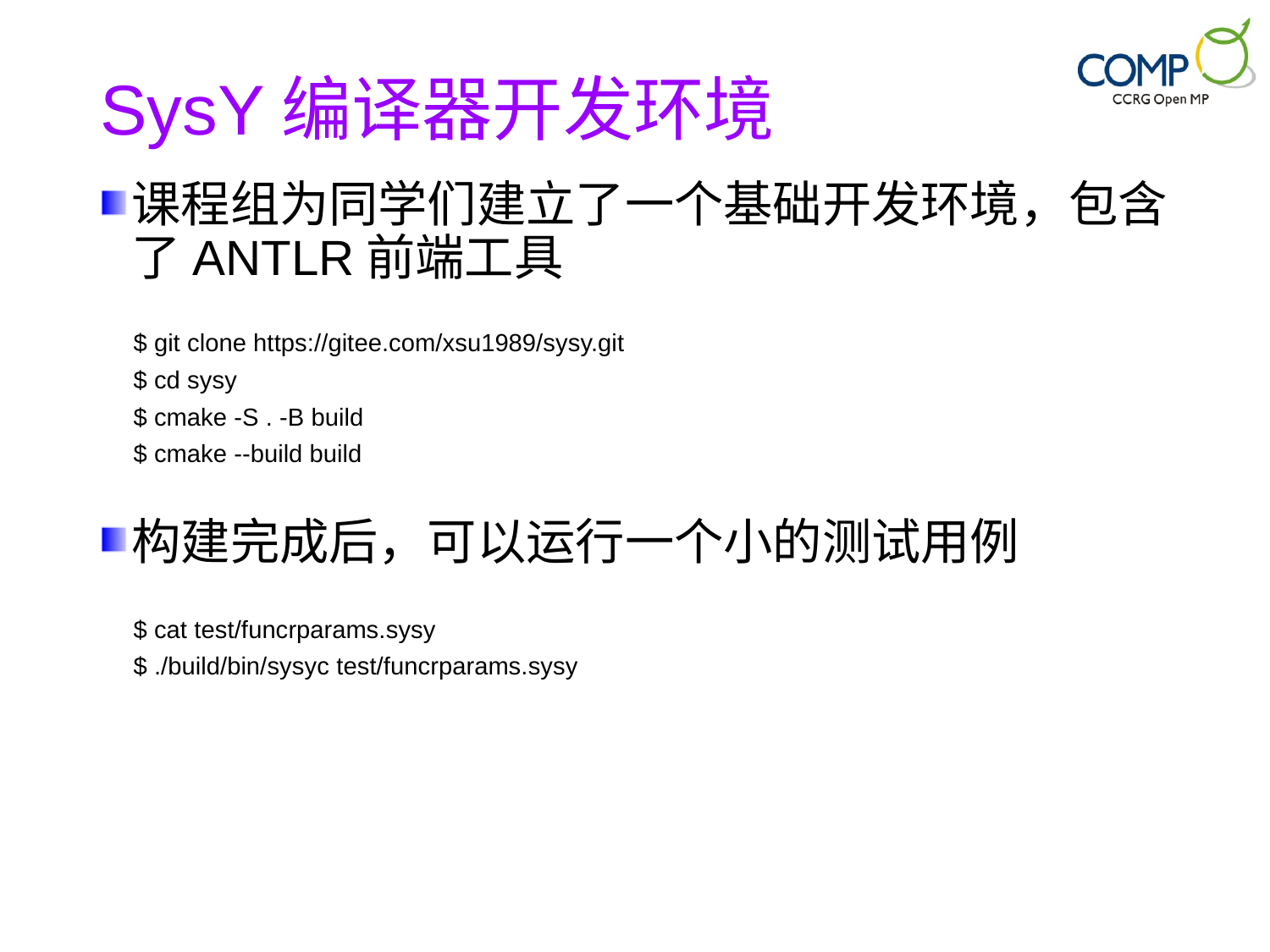

# SysY编译器开发环境
课程组为同学们建立了一个基础开发环境，包含了ANTLR前端工具

构建完成后，可以运行一个小的测试用例

$ git clone https://gitee.com/xsu1989/sysy.git
$ cd sysy
$ cmake -S . -B build
$ cmake --build build
$ cat test/funcrparams.sysy
$ ./build/bin/sysyc test/funcrparams.sysy